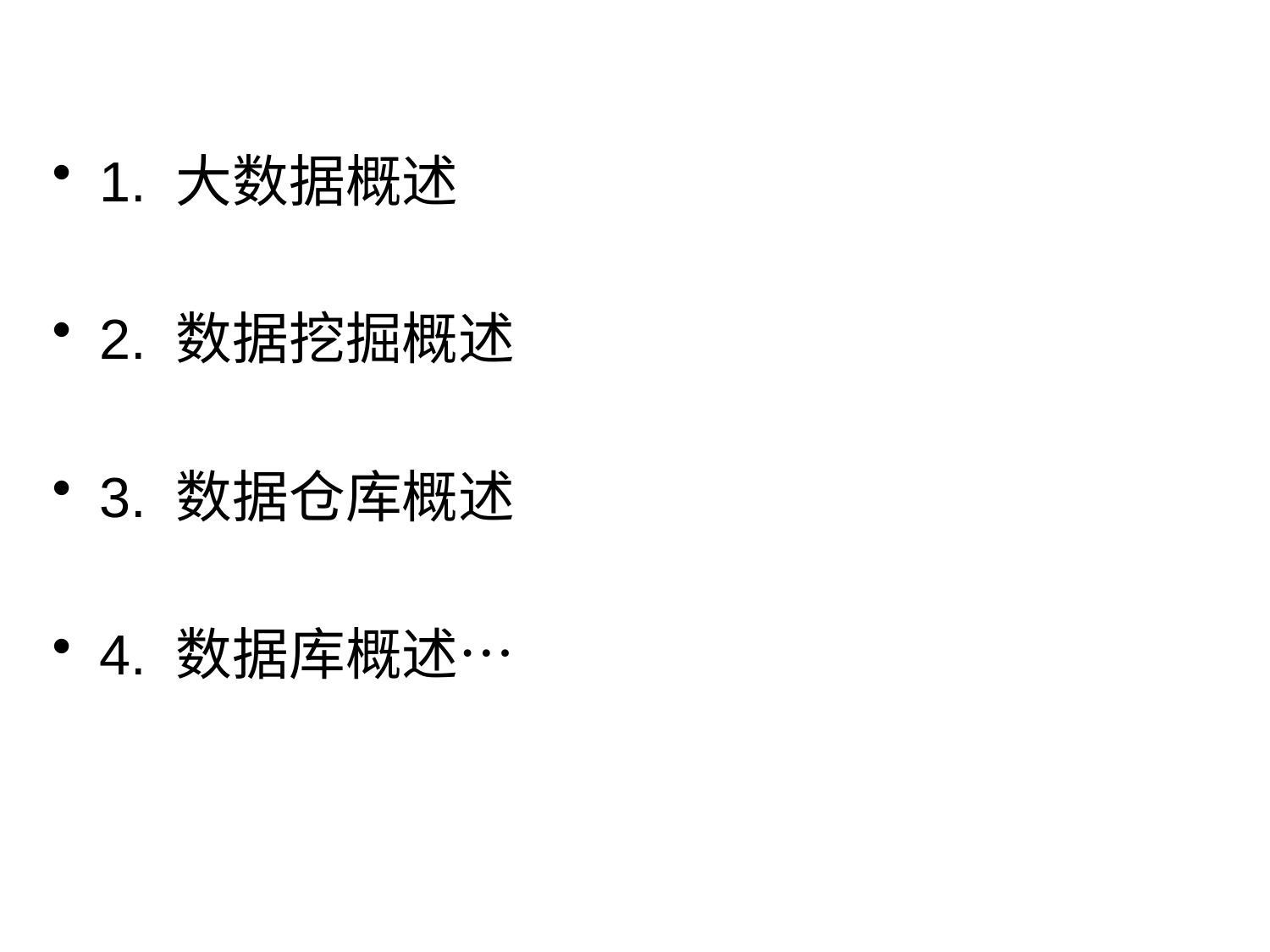

1. 大数据概述

2. 数据挖掘概述

3. 数据仓库概述

4. 数据库概述…